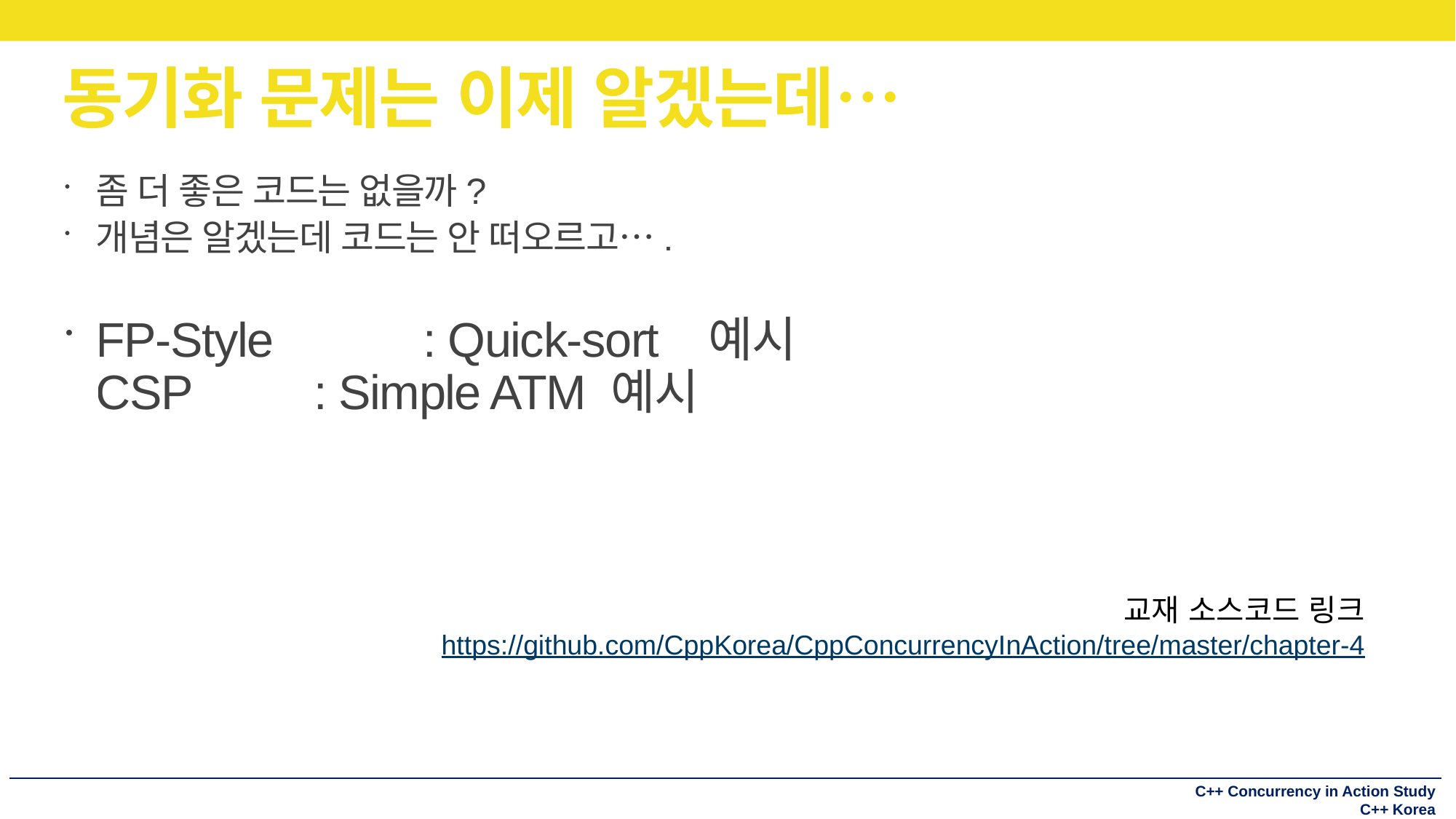

# 동기화 문제는 이제 알겠는데…
좀 더 좋은 코드는 없을까?
개념은 알겠는데 코드는 안 떠오르고….

FP-Style 		: Quick-sort   예시
CSP		: Simple ATM 예시

교재 소스코드 링크
https://github.com/CppKorea/CppConcurrencyInAction/tree/master/chapter-4